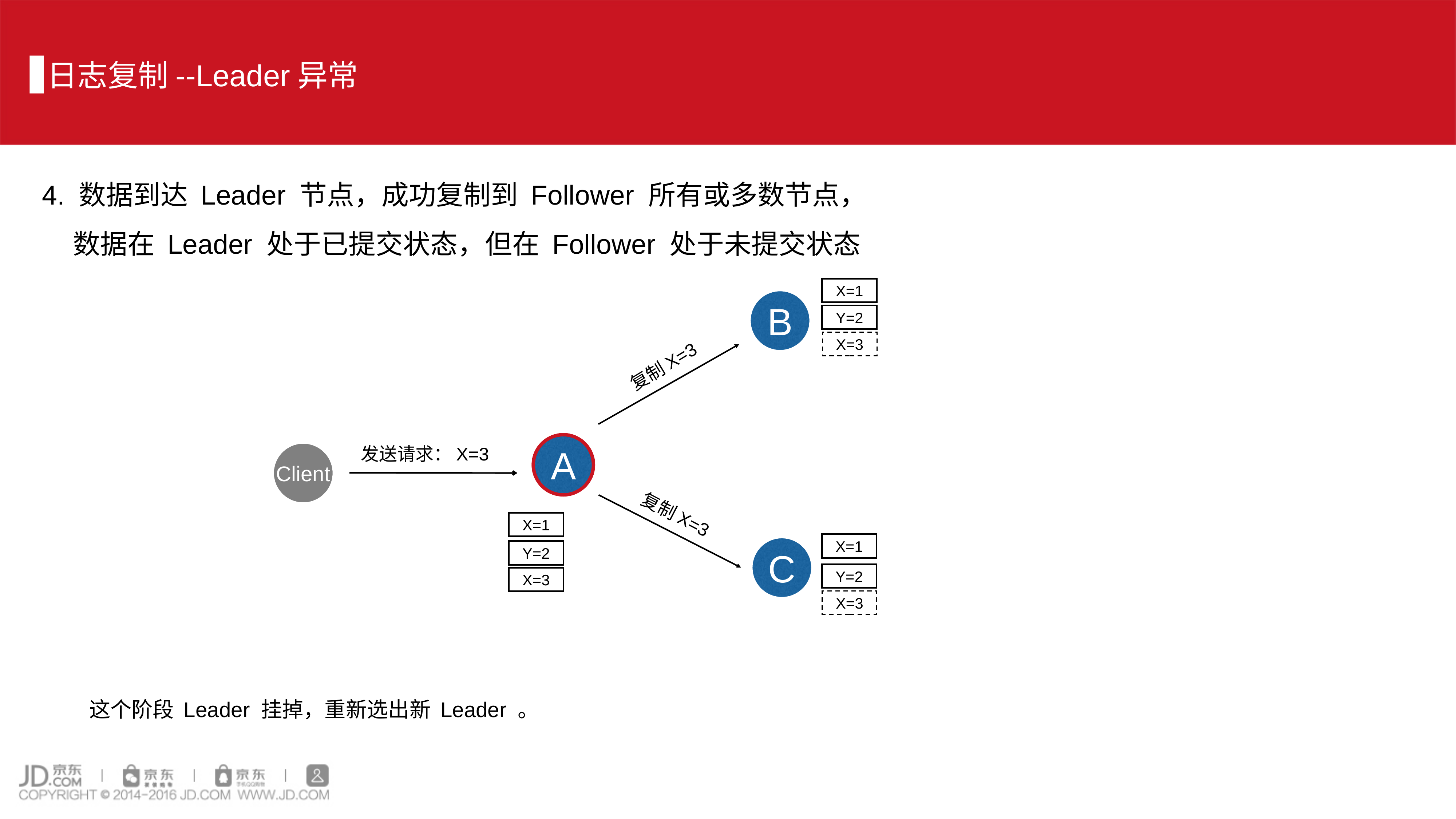

日志复制--Leader异常

4. 数据到达 Leader 节点，成功复制到 Follower 所有或多数节点，
    数据在 Leader 处于已提交状态，但在 Follower 处于未提交状态
X=1

B
Y=2
X=3
复制X=3

A
发送请求：X=3

Client
复制X=3
X=1
X=1

Y=2
C
Y=2
X=3
X=3
这个阶段 Leader 挂掉，重新选出新 Leader 。